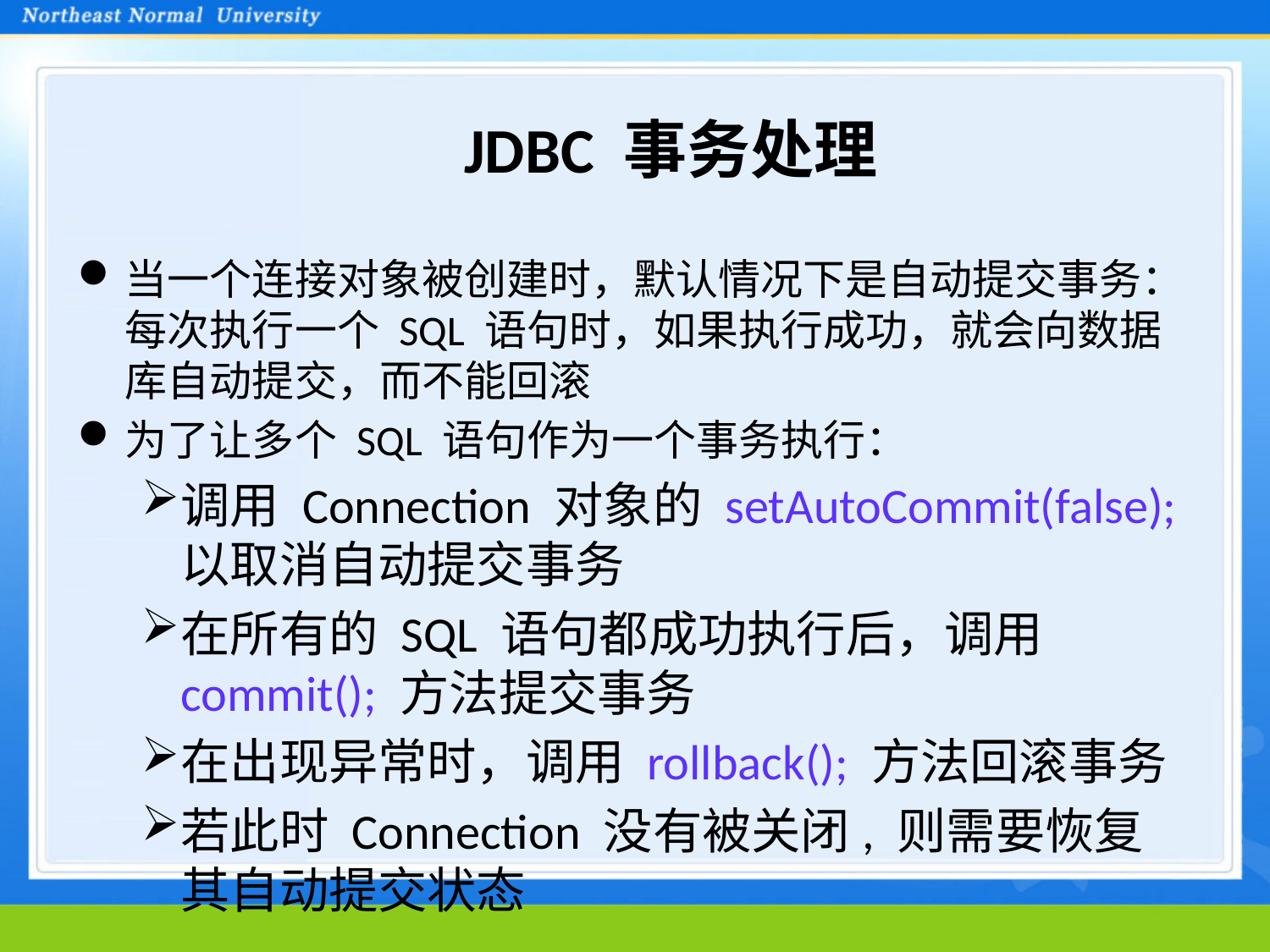

JDBC 事务处理
当一个连接对象被创建时，默认情况下是自动提交事务：每次执行一个 SQL 语句时，如果执行成功，就会向数据库自动提交，而不能回滚
为了让多个 SQL 语句作为一个事务执行：
调用 Connection 对象的 setAutoCommit(false); 以取消自动提交事务
在所有的 SQL 语句都成功执行后，调用 commit(); 方法提交事务
在出现异常时，调用 rollback(); 方法回滚事务
若此时 Connection 没有被关闭, 则需要恢复其自动提交状态